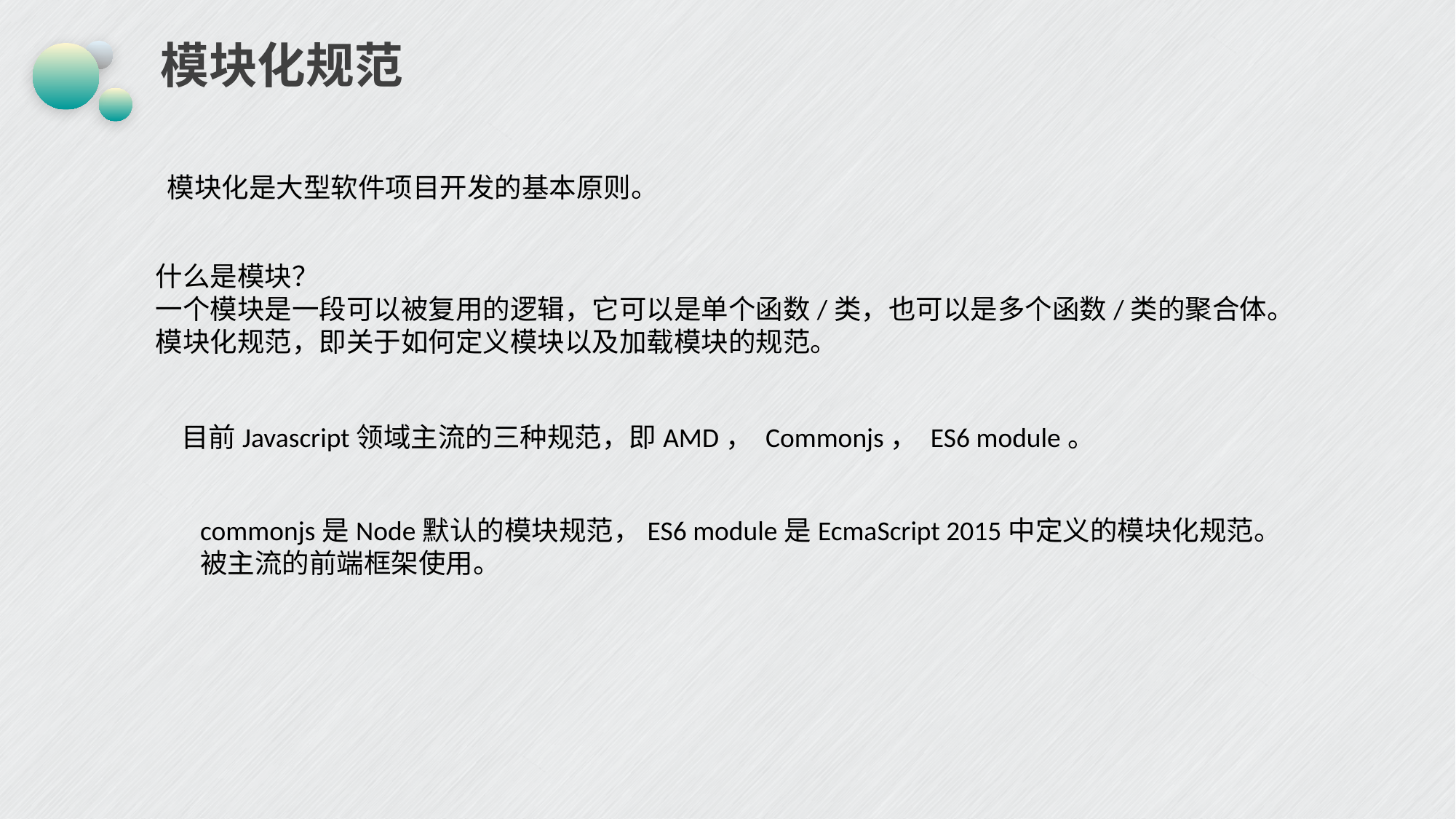

# 模块化规范

模块化是大型软件项目开发的基本原则。

什么是模块？
一个模块是一段可以被复用的逻辑，它可以是单个函数/类，也可以是多个函数/类的聚合体。
模块化规范，即关于如何定义模块以及加载模块的规范。
目前Javascript领域主流的三种规范，即AMD， Commonjs， ES6 module。
commonjs是Node默认的模块规范，ES6 module是EcmaScript 2015中定义的模块化规范。
被主流的前端框架使用。